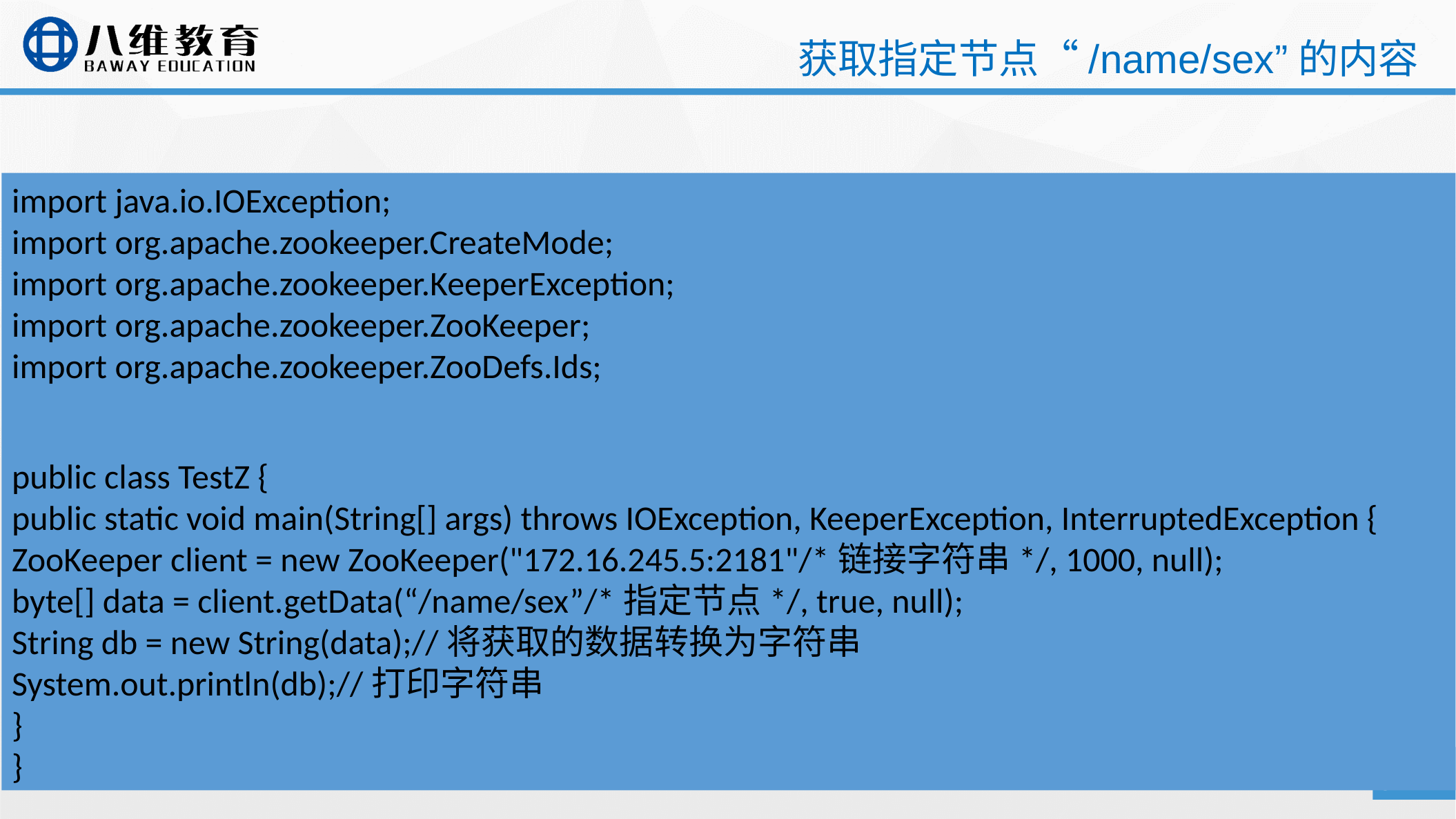

获取指定节点“/name/sex”的内容
import java.io.IOException;
import org.apache.zookeeper.CreateMode;
import org.apache.zookeeper.KeeperException;
import org.apache.zookeeper.ZooKeeper;
import org.apache.zookeeper.ZooDefs.Ids;

public class TestZ {
public static void main(String[] args) throws IOException, KeeperException, InterruptedException {
ZooKeeper client = new ZooKeeper("172.16.245.5:2181"/*链接字符串*/, 1000, null);
byte[] data = client.getData(“/name/sex”/*指定节点*/, true, null);
String db = new String(data);//将获取的数据转换为字符串
System.out.println(db);//打印字符串
}
}